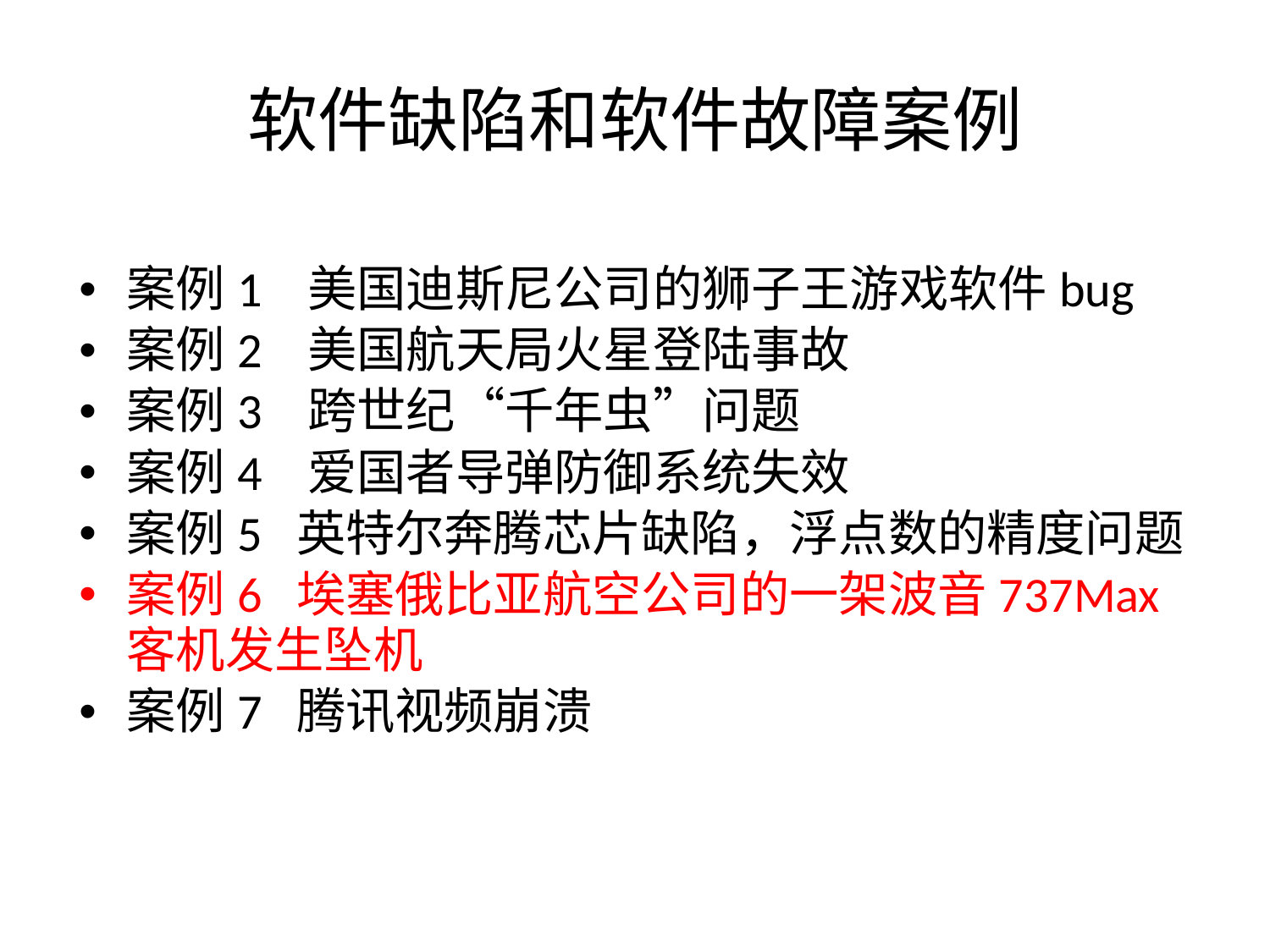

# 软件缺陷和软件故障案例
案例1   美国迪斯尼公司的狮子王游戏软件bug
案例2   美国航天局火星登陆事故
案例3   跨世纪“千年虫”问题
案例4   爱国者导弹防御系统失效
案例5  英特尔奔腾芯片缺陷，浮点数的精度问题
案例6  埃塞俄比亚航空公司的一架波音737Max客机发生坠机
案例7  腾讯视频崩溃